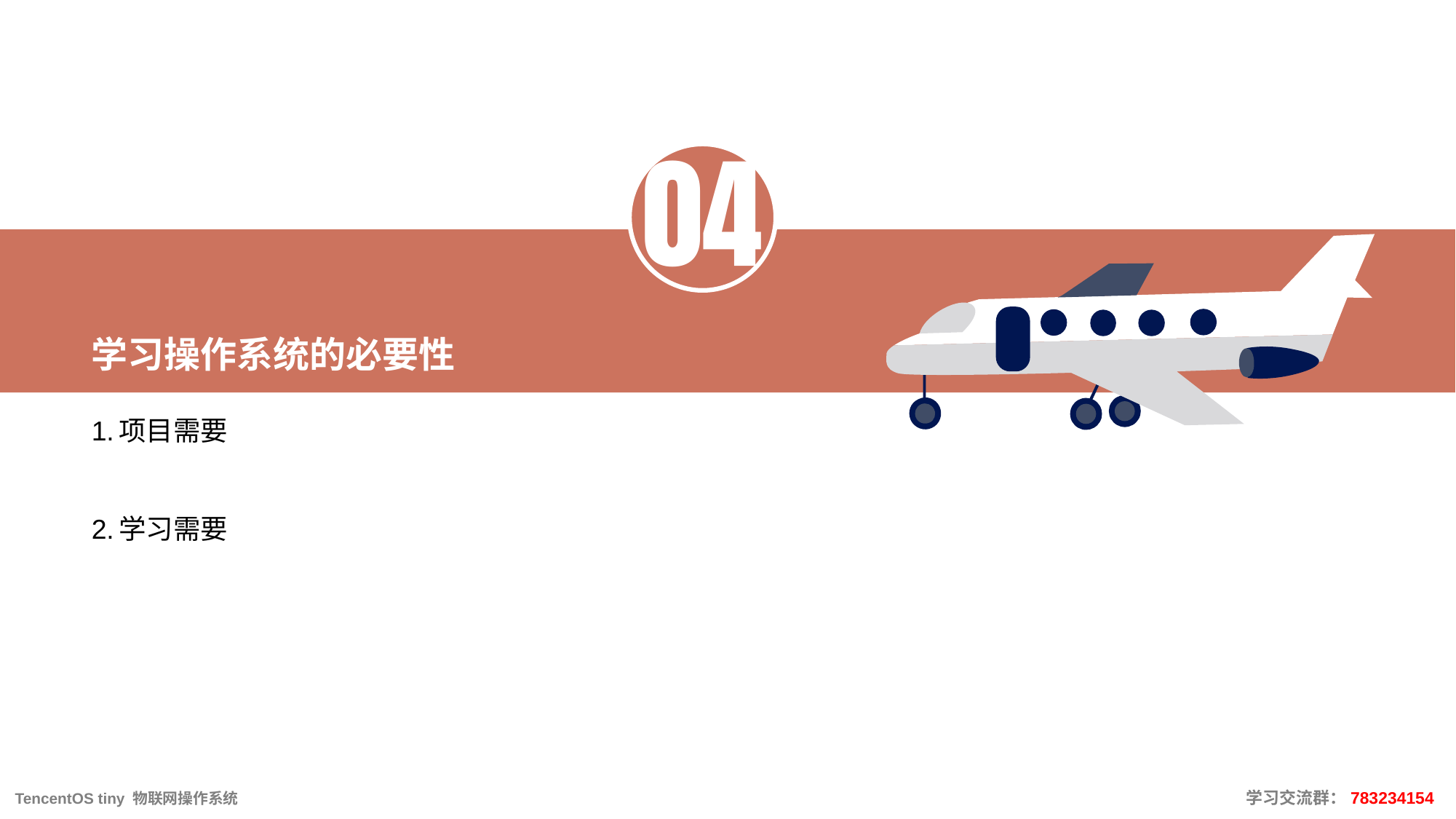

04
# 学习操作系统的必要性
项目需要

学习需要
 TencentOS tiny 物联网操作系统									          学习交流群：783234154